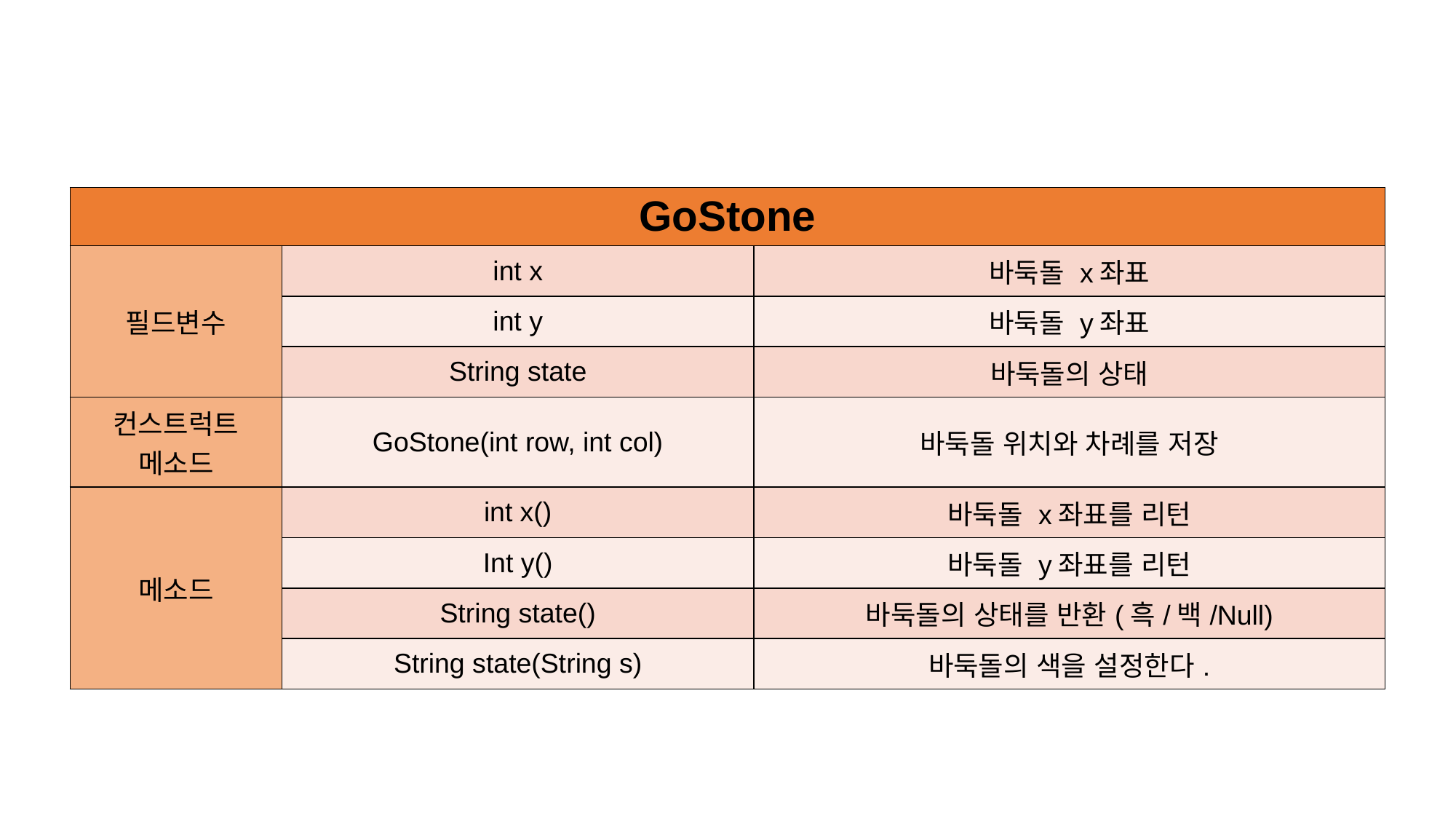

| GoStone |  |  |
| --- | --- | --- |
| 필드변수 | int x | 바둑돌 x좌표 |
|  | int y | 바둑돌 y좌표 |
|  | String state | 바둑돌의 상태 |
| 컨스트럭트 메소드 | GoStone(int row, int col) | 바둑돌 위치와 차례를 저장 |
| 메소드 | int x() | 바둑돌 x좌표를 리턴 |
|  | Int y() | 바둑돌 y좌표를 리턴 |
|  | String state() | 바둑돌의 상태를 반환(흑/백/Null) |
|  | String state(String s) | 바둑돌의 색을 설정한다. |